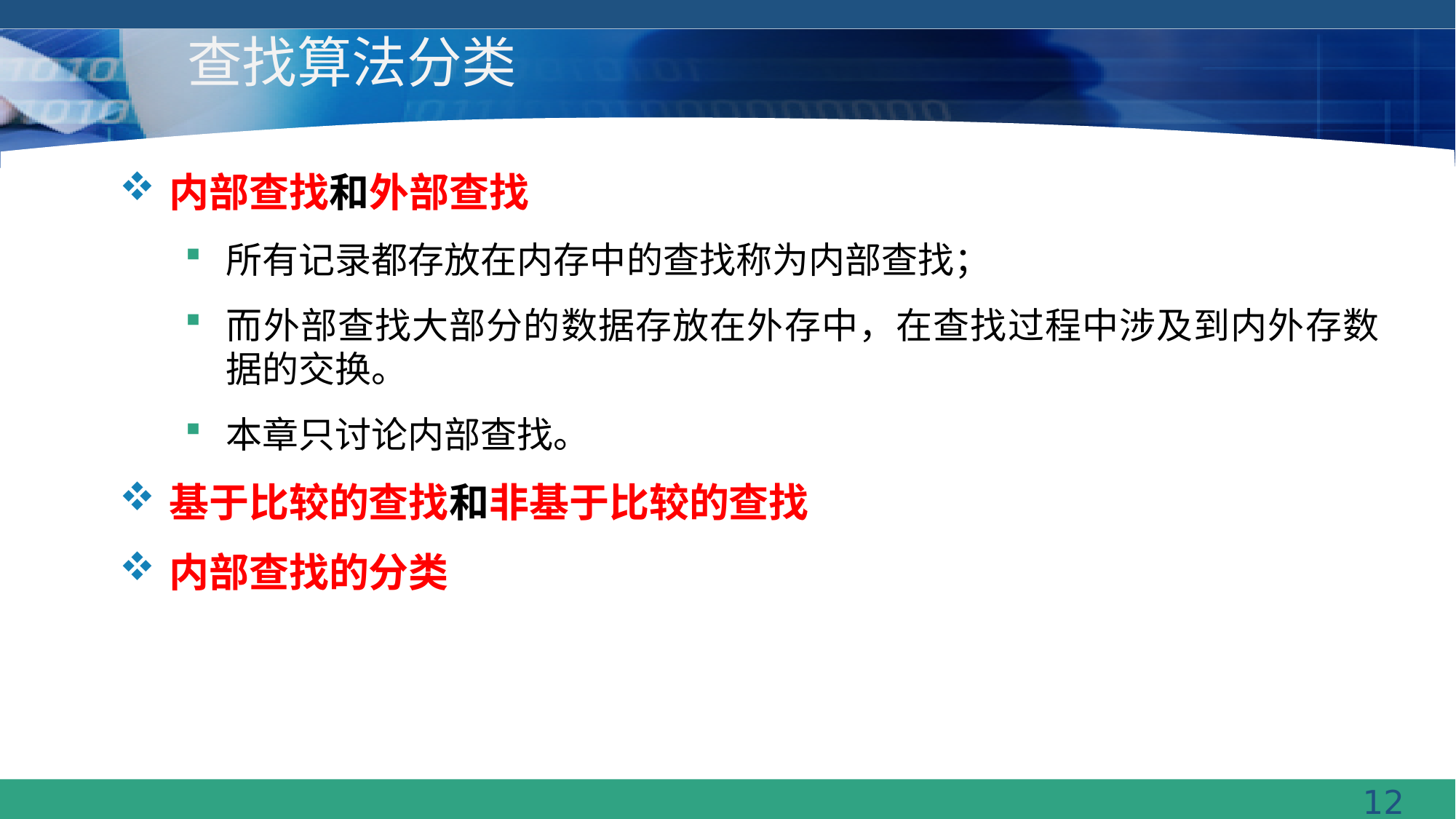

# 查找算法分类
内部查找和外部查找
所有记录都存放在内存中的查找称为内部查找；
而外部查找大部分的数据存放在外存中，在查找过程中涉及到内外存数据的交换。
本章只讨论内部查找。
基于比较的查找和非基于比较的查找
内部查找的分类